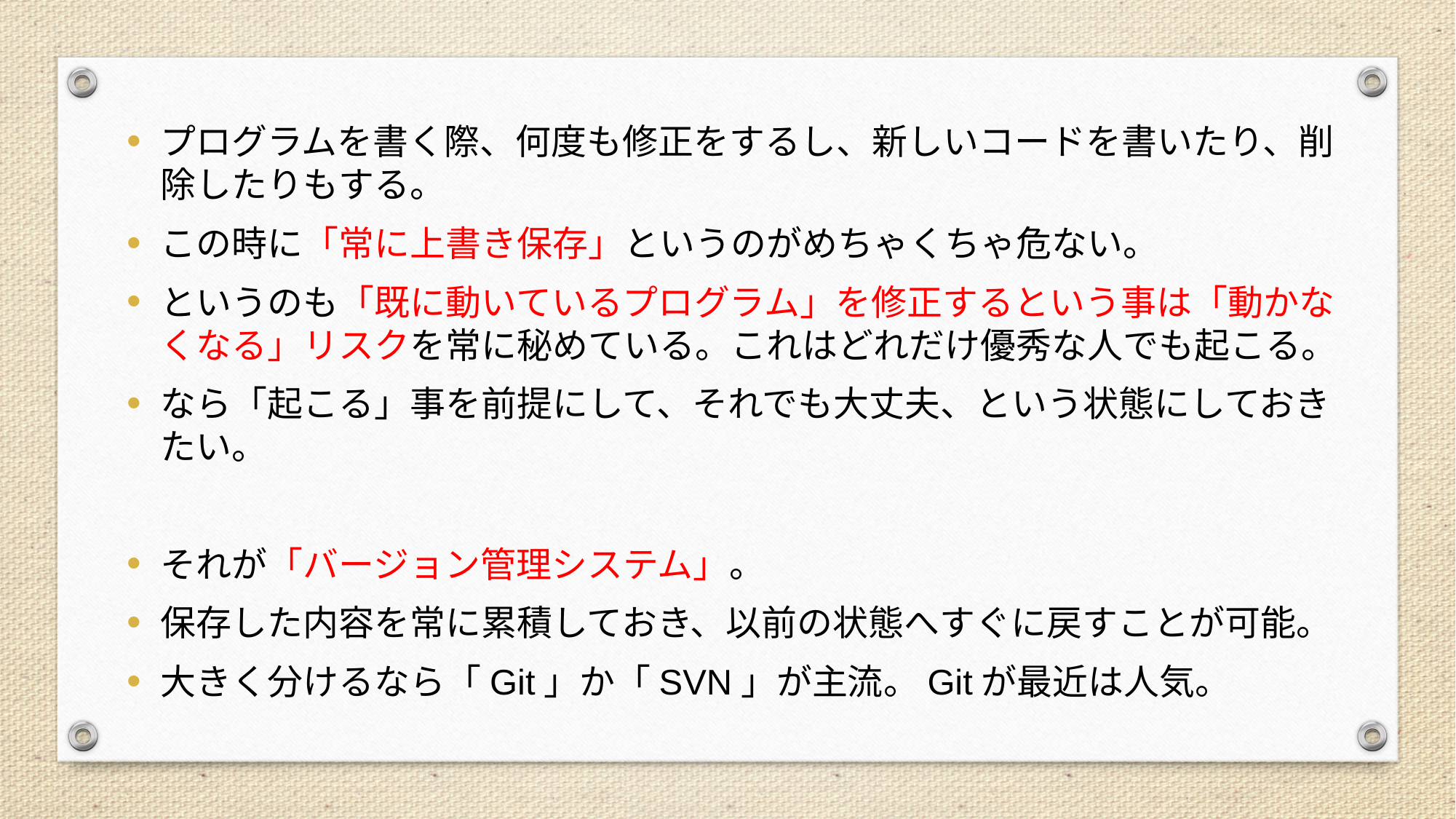

プログラムを書く際、何度も修正をするし、新しいコードを書いたり、削除したりもする。
この時に「常に上書き保存」というのがめちゃくちゃ危ない。
というのも「既に動いているプログラム」を修正するという事は「動かなくなる」リスクを常に秘めている。これはどれだけ優秀な人でも起こる。
なら「起こる」事を前提にして、それでも大丈夫、という状態にしておきたい。

それが「バージョン管理システム」。
保存した内容を常に累積しておき、以前の状態へすぐに戻すことが可能。
大きく分けるなら「Git」か「SVN」が主流。Gitが最近は人気。